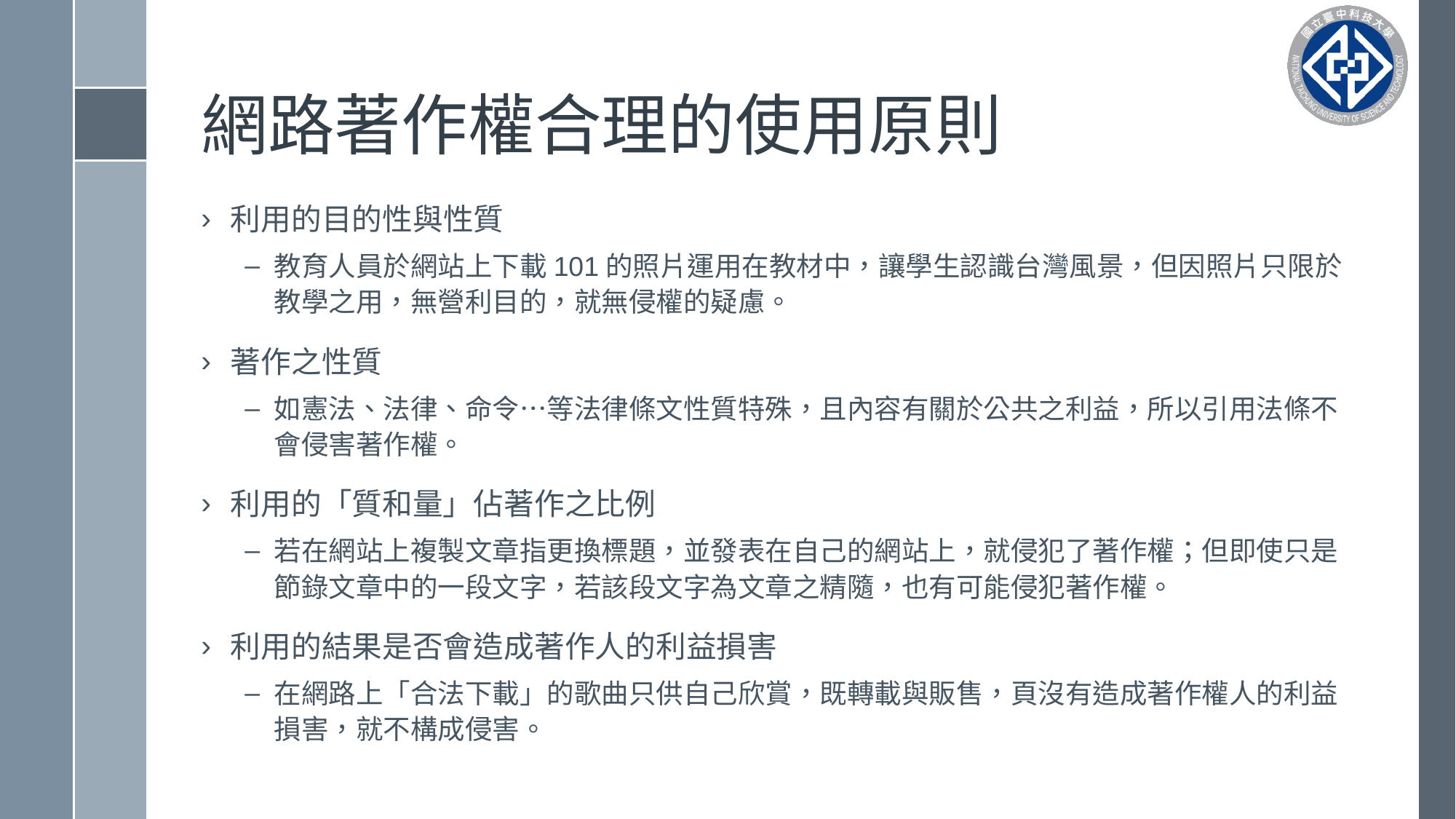

# 網路著作權合理的使用原則
利用的目的性與性質
教育人員於網站上下載101的照片運用在教材中，讓學生認識台灣風景，但因照片只限於教學之用，無營利目的，就無侵權的疑慮。
著作之性質
如憲法、法律、命令…等法律條文性質特殊，且內容有關於公共之利益，所以引用法條不會侵害著作權。
利用的「質和量」佔著作之比例
若在網站上複製文章指更換標題，並發表在自己的網站上，就侵犯了著作權；但即使只是節錄文章中的一段文字，若該段文字為文章之精隨，也有可能侵犯著作權。
利用的結果是否會造成著作人的利益損害
在網路上「合法下載」的歌曲只供自己欣賞，既轉載與販售，頁沒有造成著作權人的利益損害，就不構成侵害。